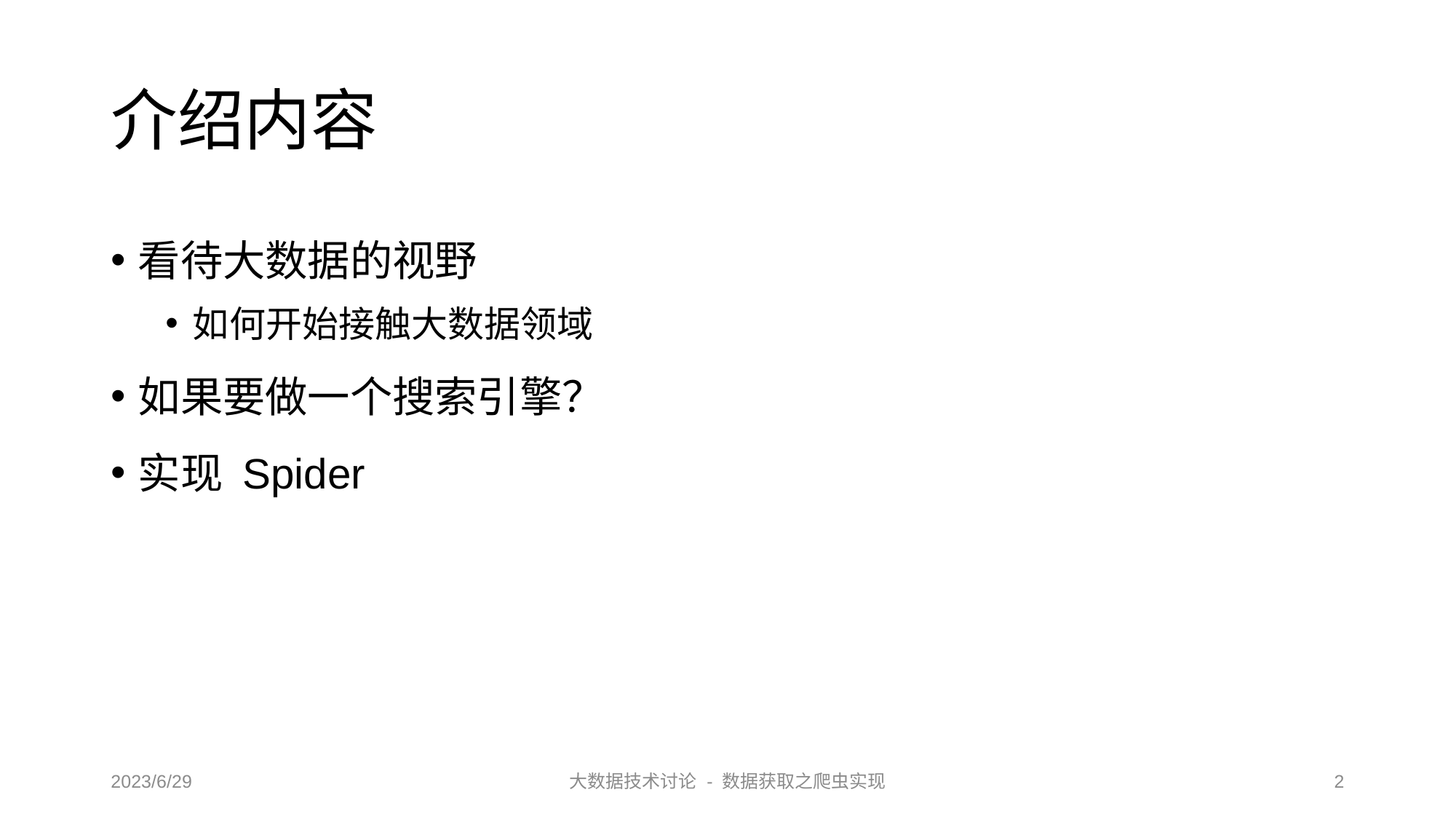

# 介绍内容
看待大数据的视野
如何开始接触大数据领域
如果要做一个搜索引擎？
实现 Spider
2023/6/29
大数据技术讨论 - 数据获取之爬虫实现
2